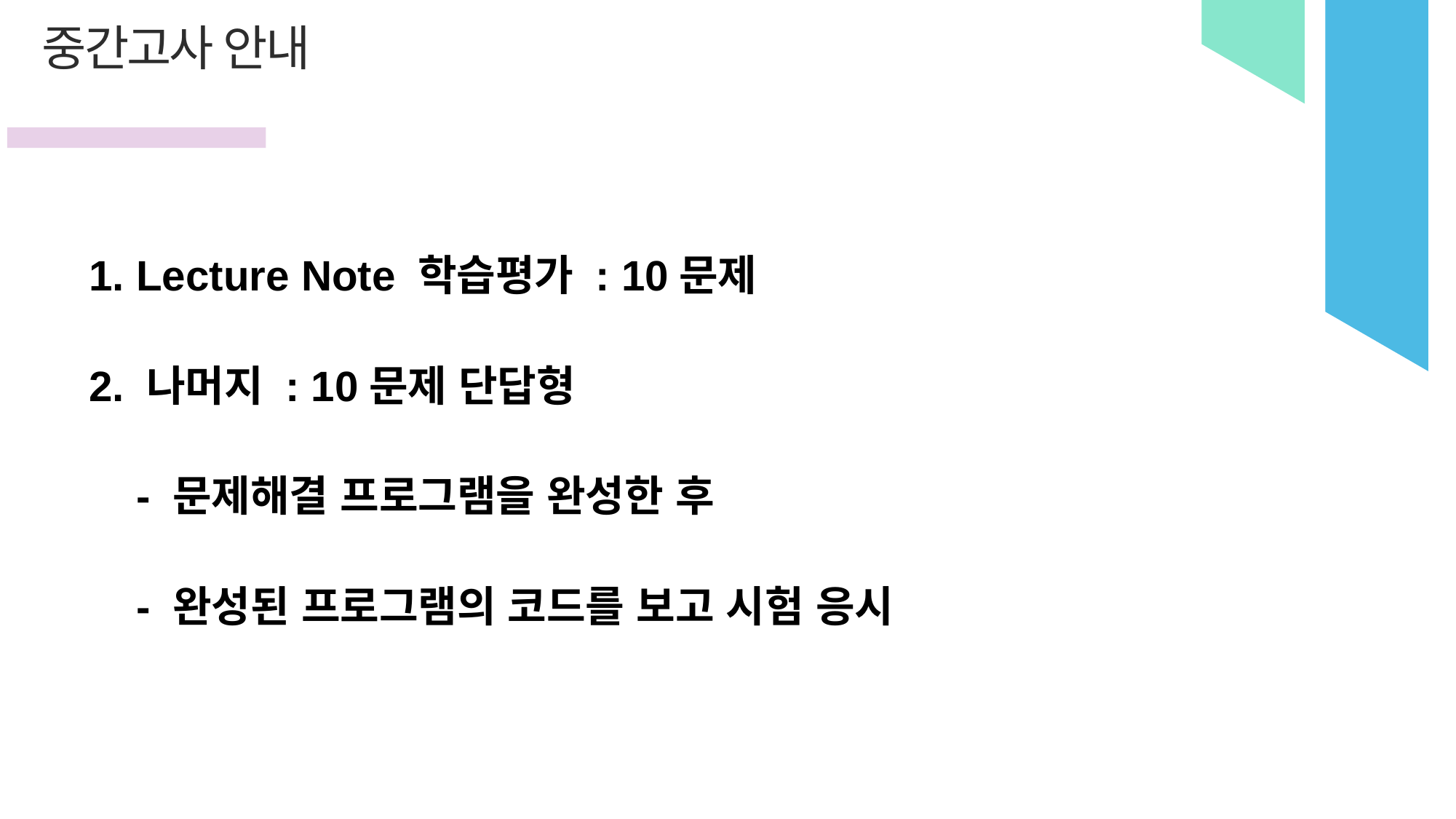

중간고사 안내

1. Lecture Note 학습평가 : 10문제
2. 나머지 : 10문제 단답형
    - 문제해결 프로그램을 완성한 후
    - 완성된 프로그램의 코드를 보고 시험 응시